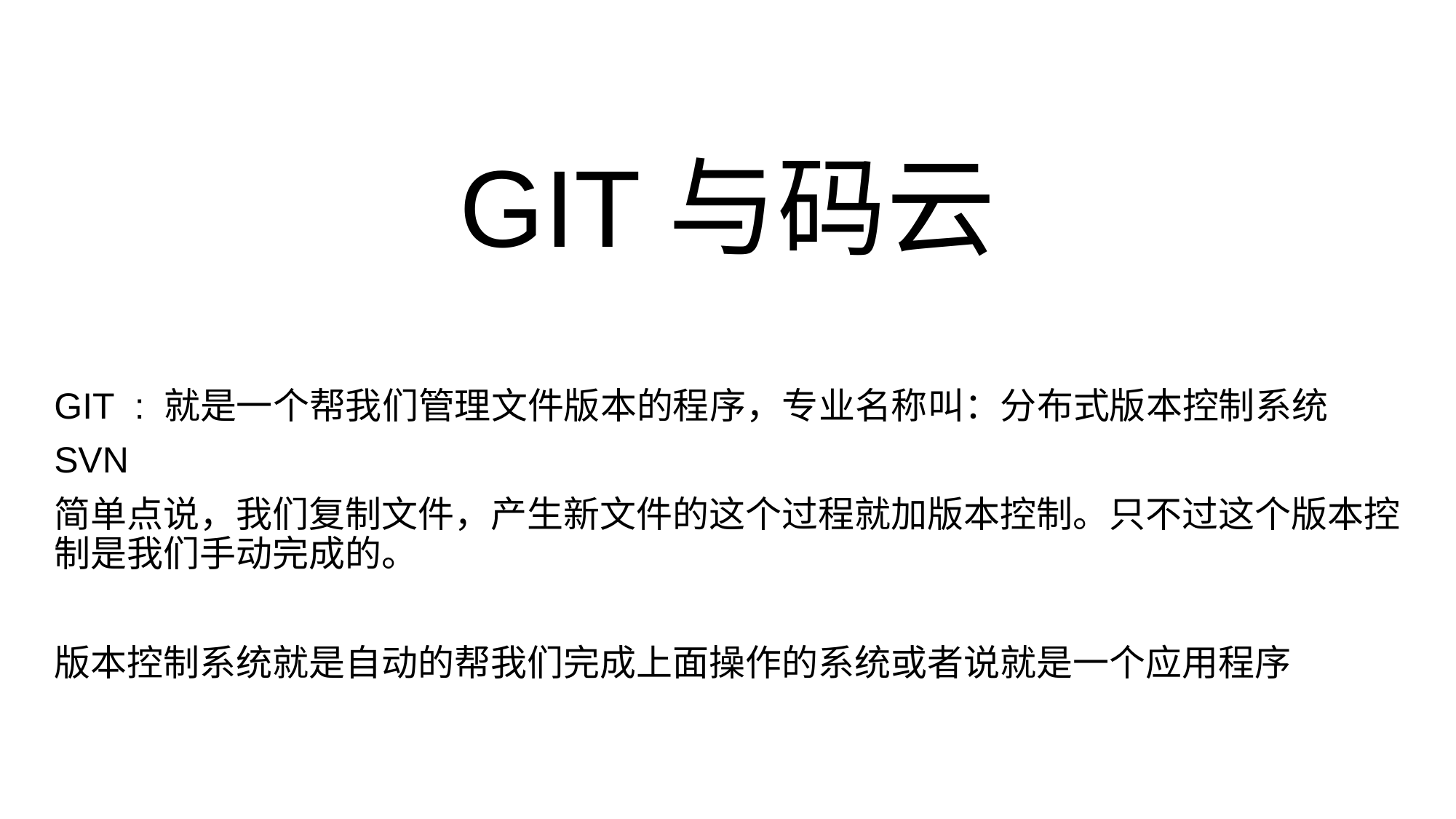

# GIT与码云
GIT  : 就是一个帮我们管理文件版本的程序，专业名称叫：分布式版本控制系统
SVN
简单点说，我们复制文件，产生新文件的这个过程就加版本控制。只不过这个版本控制是我们手动完成的。

版本控制系统就是自动的帮我们完成上面操作的系统或者说就是一个应用程序